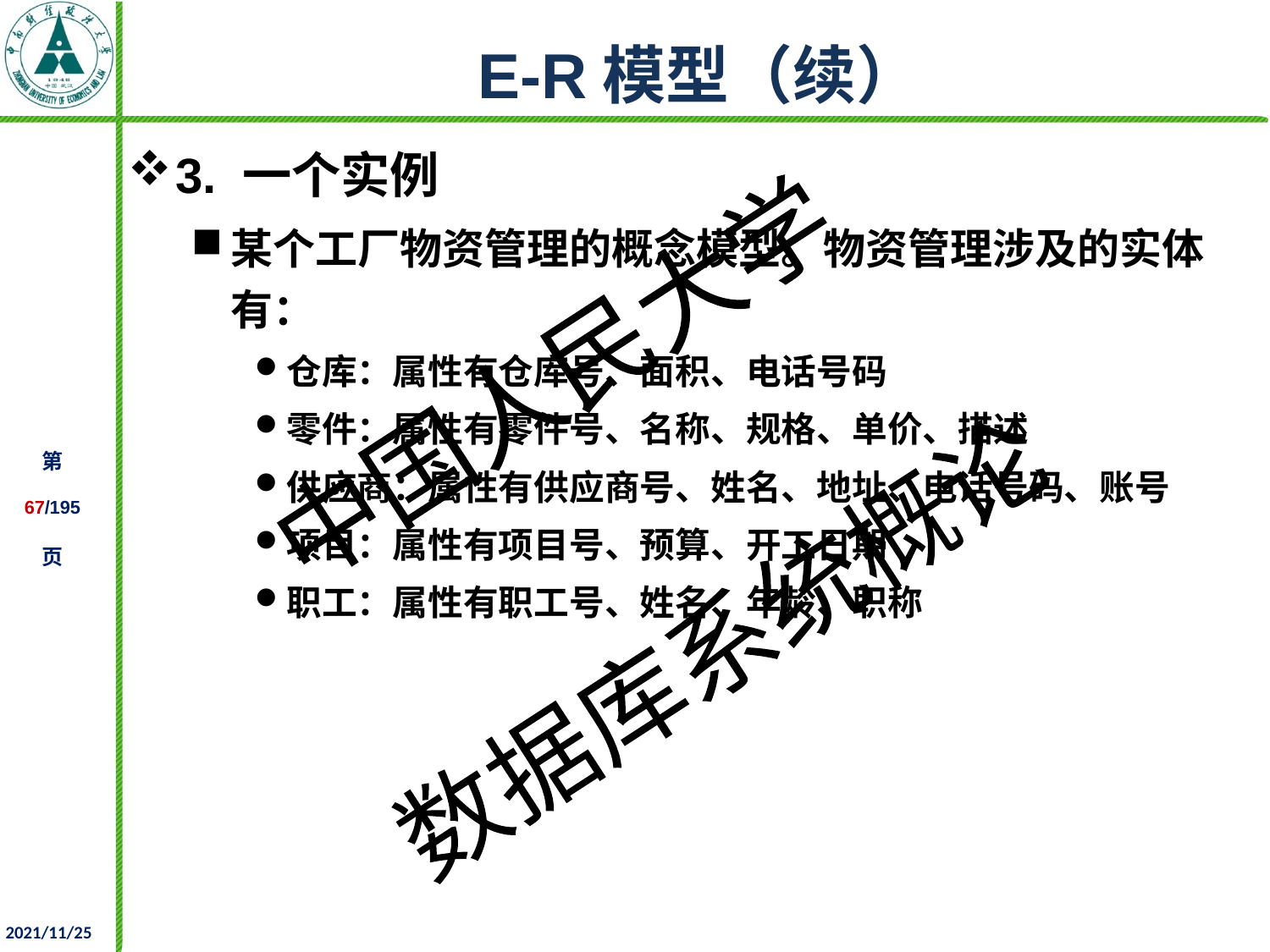

# E-R模型（续）
3. 一个实例
某个工厂物资管理的概念模型。物资管理涉及的实体有：
仓库：属性有仓库号、面积、电话号码
零件：属性有零件号、名称、规格、单价、描述
供应商：属性有供应商号、姓名、地址、电话号码、账号
项目：属性有项目号、预算、开工日期
职工：属性有职工号、姓名、年龄、职称
2021/11/25